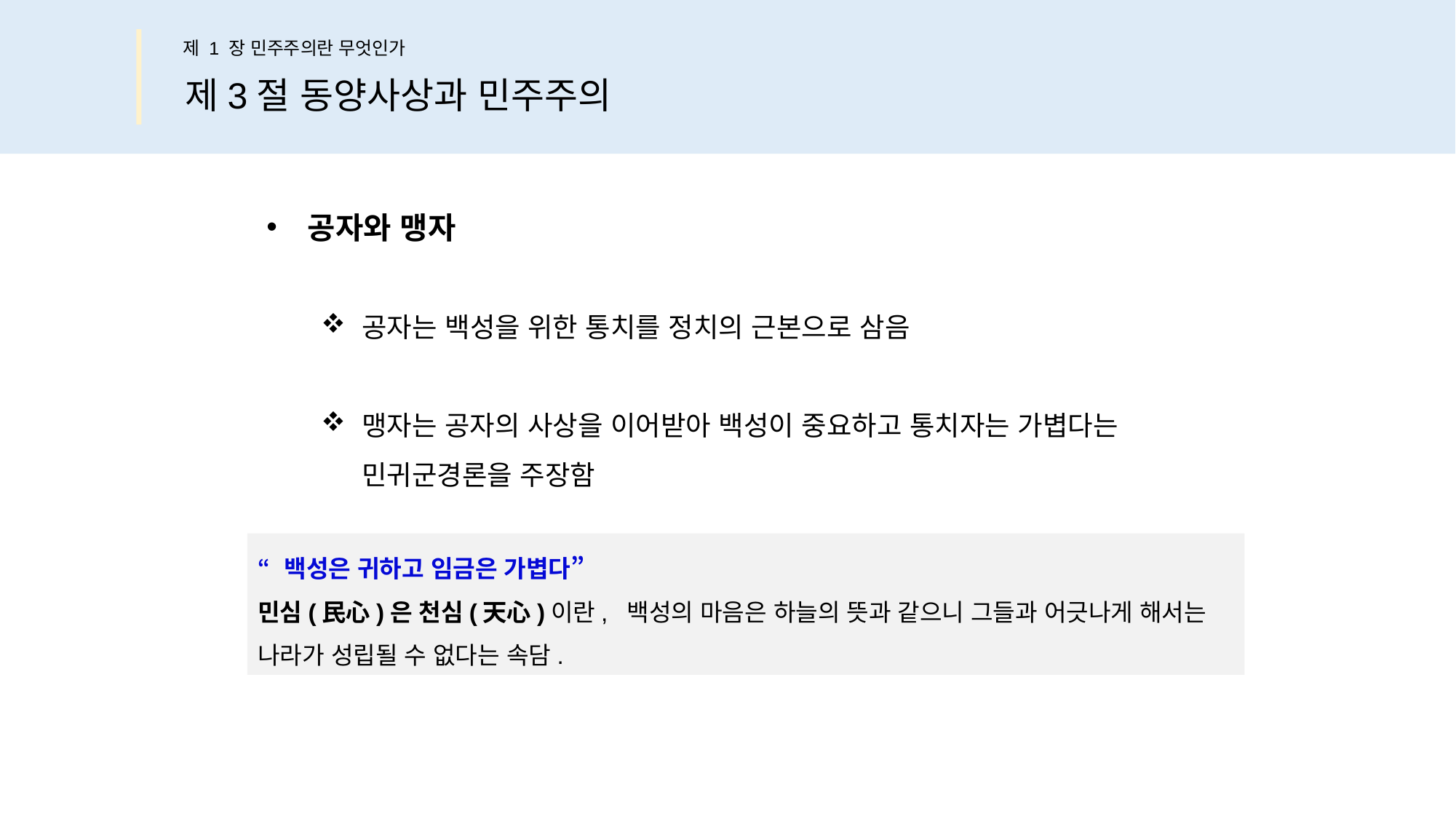

제 1 장 민주주의란 무엇인가
제3절 동양사상과 민주주의
공자와 맹자

공자는 백성을 위한 통치를 정치의 근본으로 삼음

맹자는 공자의 사상을 이어받아 백성이 중요하고 통치자는 가볍다는
민귀군경론을 주장함
“백성은 귀하고 임금은 가볍다”
민심(民心)은 천심(天心)이란,  백성의 마음은 하늘의 뜻과 같으니 그들과 어긋나게 해서는
나라가 성립될 수 없다는 속담.